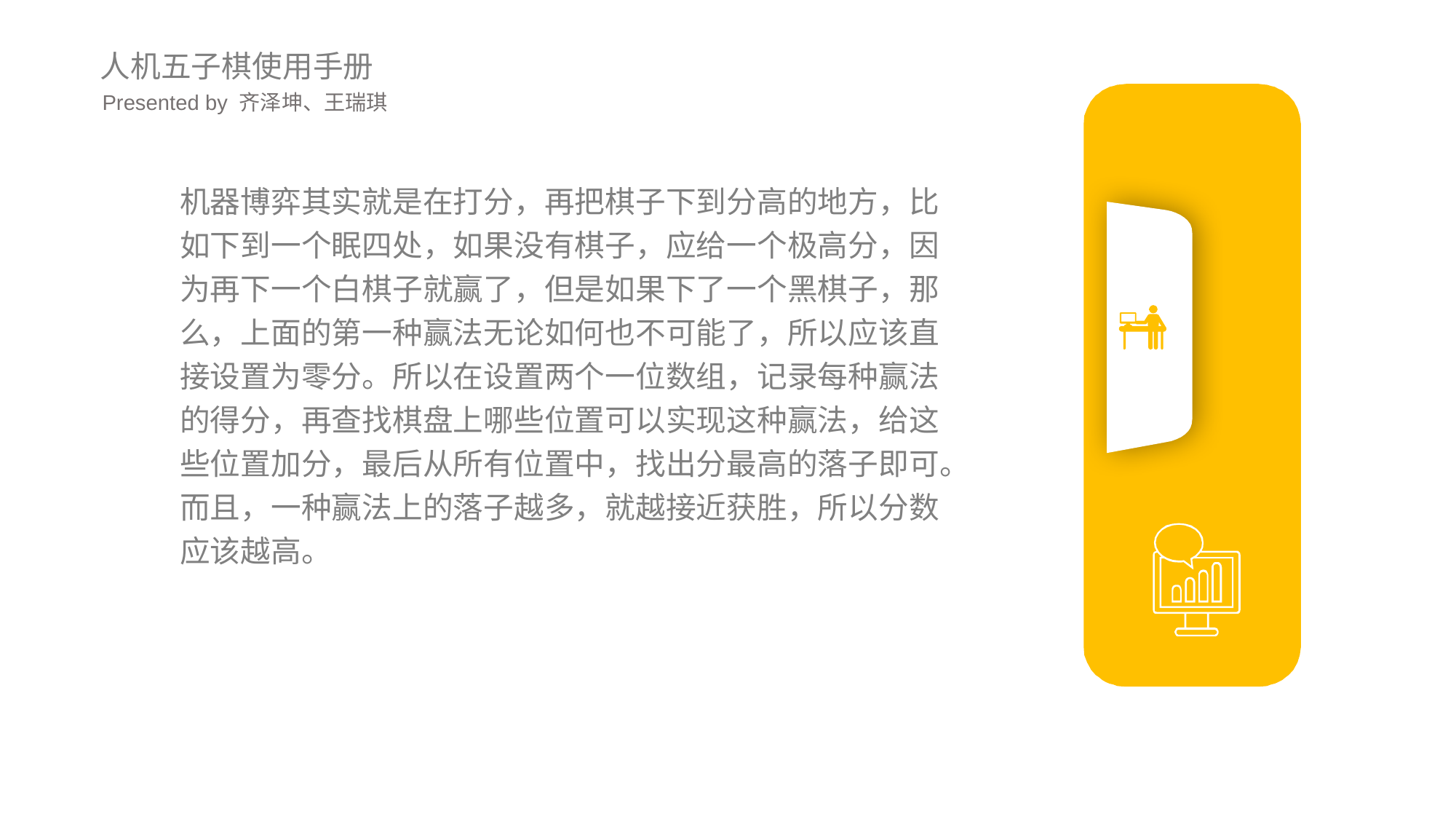

人机五子棋使用手册

Presented by 齐泽坤、王瑞琪

机器博弈其实就是在打分，再把棋子下到分高的地方，比如下到一个眠四处，如果没有棋子，应给一个极高分，因为再下一个白棋子就赢了，但是如果下了一个黑棋子，那么，上面的第一种赢法无论如何也不可能了，所以应该直接设置为零分。所以在设置两个一位数组，记录每种赢法的得分，再查找棋盘上哪些位置可以实现这种赢法，给这些位置加分，最后从所有位置中，找出分最高的落子即可。而且，一种赢法上的落子越多，就越接近获胜，所以分数应该越高。